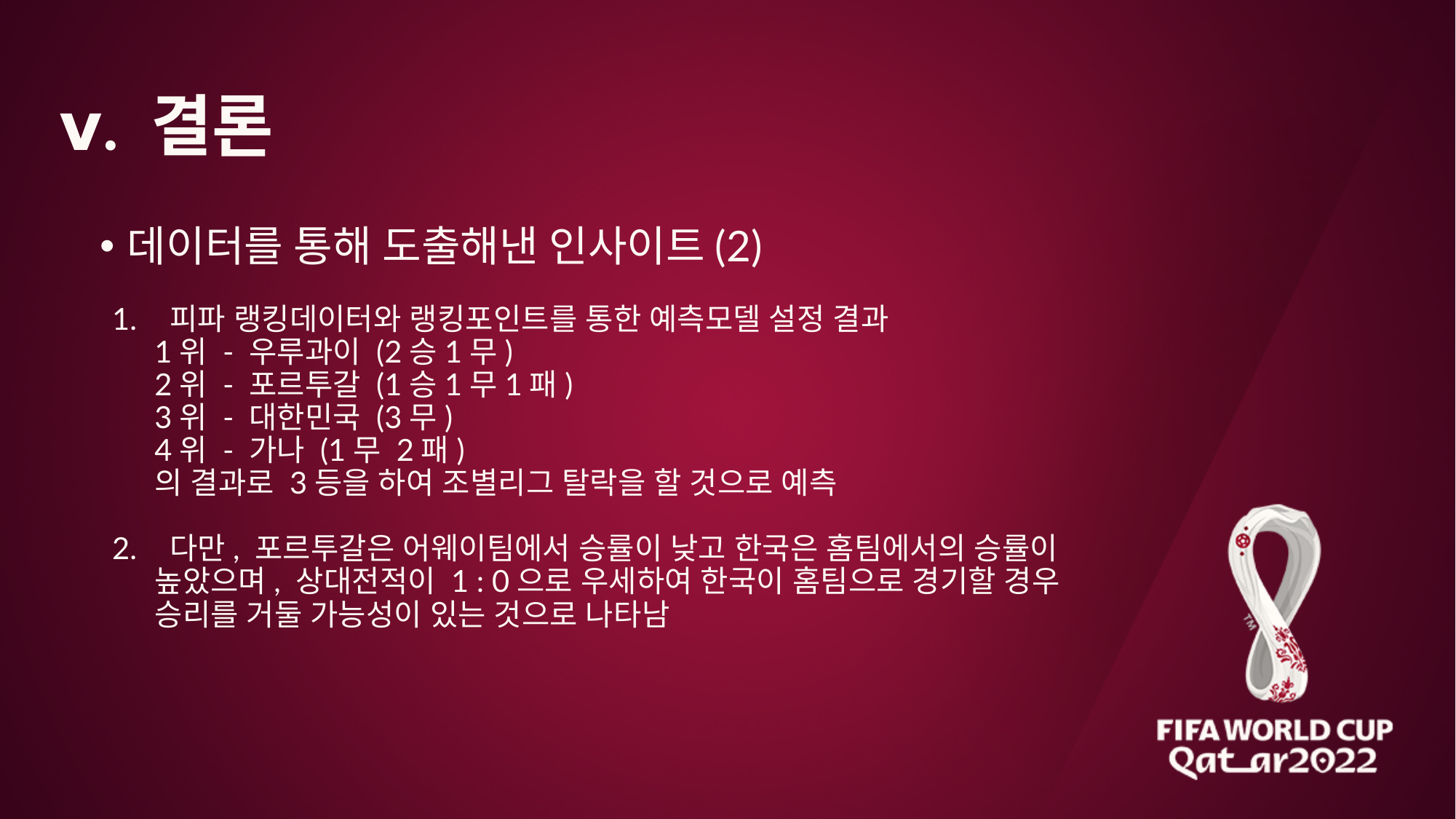

# ⅴ. 결론
데이터를 통해 도출해낸 인사이트(2)

 피파 랭킹데이터와 랭킹포인트를 통한 예측모델 설정 결과
1위 - 우루과이 (2승1무)
2위 - 포르투갈 (1승1무1패)
3위 - 대한민국 (3무)
4위 - 가나 (1무 2패)
의 결과로 3등을 하여 조별리그 탈락을 할 것으로 예측

 다만, 포르투갈은 어웨이팀에서 승률이 낮고 한국은 홈팀에서의 승률이 높았으며, 상대전적이 1 : 0으로 우세하여 한국이 홈팀으로 경기할 경우 승리를 거둘 가능성이 있는 것으로 나타남